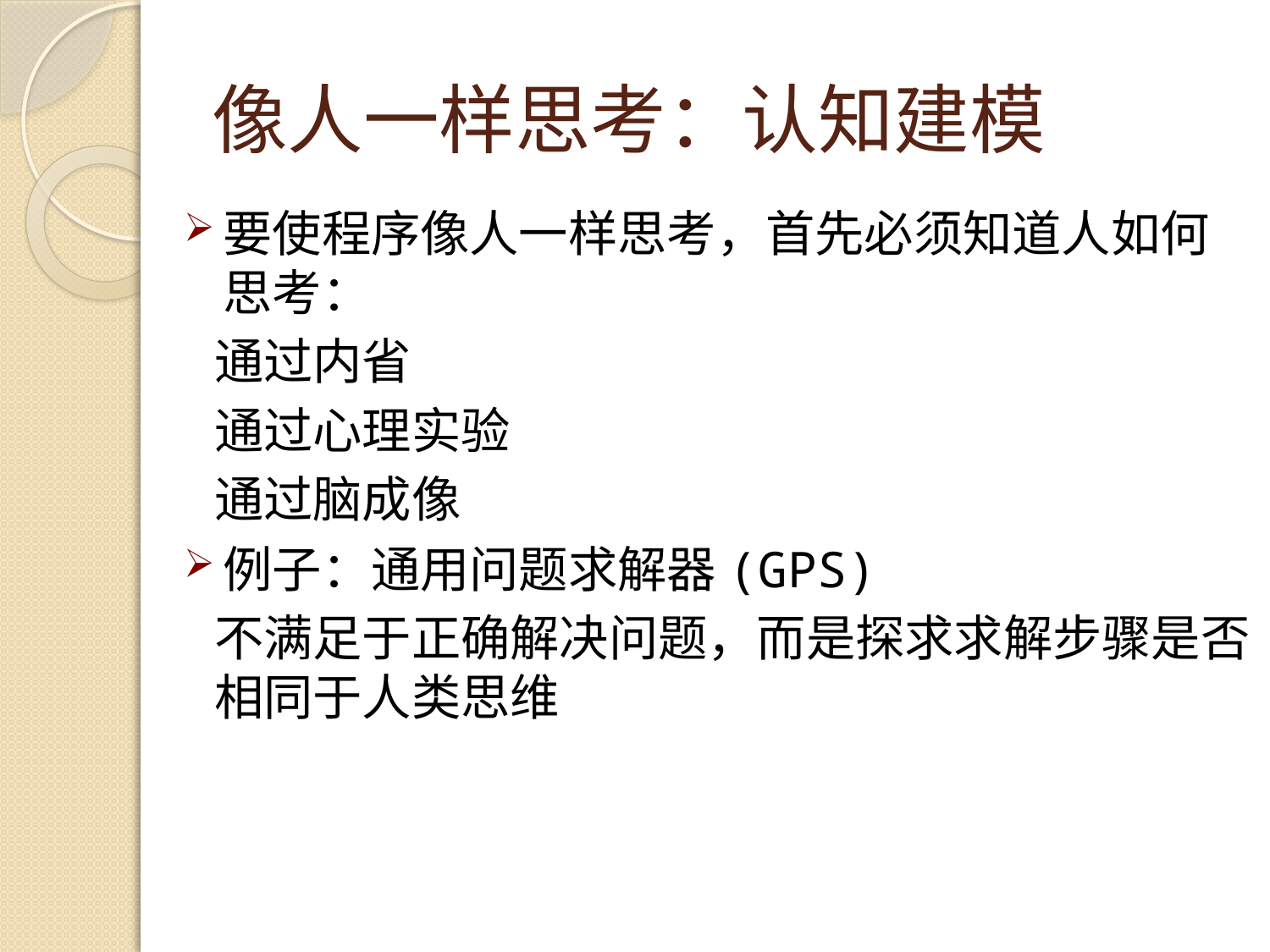

# 像人一样思考：认知建模
要使程序像人一样思考，首先必须知道人如何思考：
通过内省
通过心理实验
通过脑成像
例子：通用问题求解器(GPS)
不满足于正确解决问题，而是探求求解步骤是否相同于人类思维